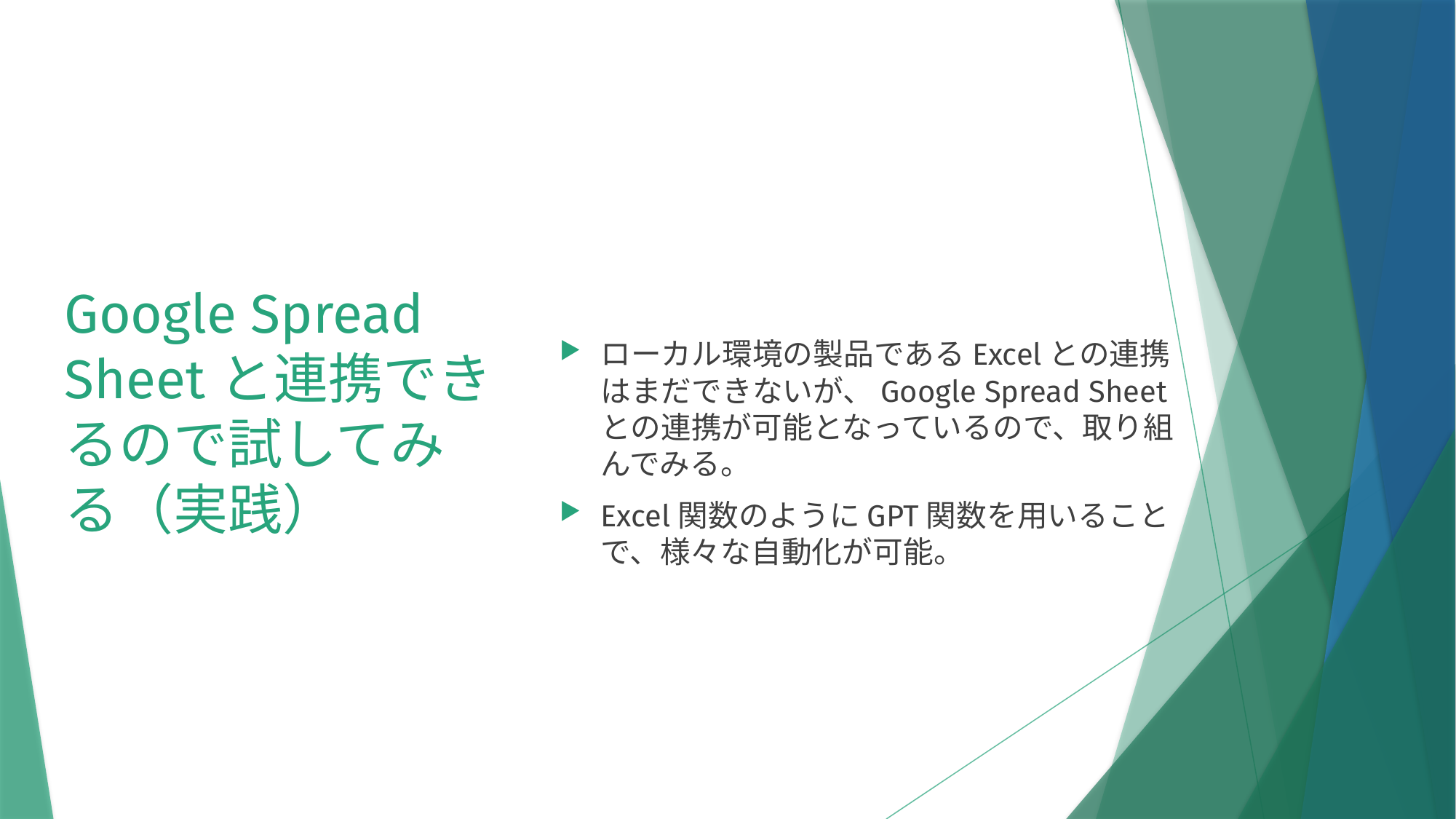

# Google Spread Sheetと連携できるので試してみる（実践）
ローカル環境の製品であるExcelとの連携はまだできないが、Google Spread Sheetとの連携が可能となっているので、取り組んでみる。
Excel関数のようにGPT関数を用いることで、様々な自動化が可能。